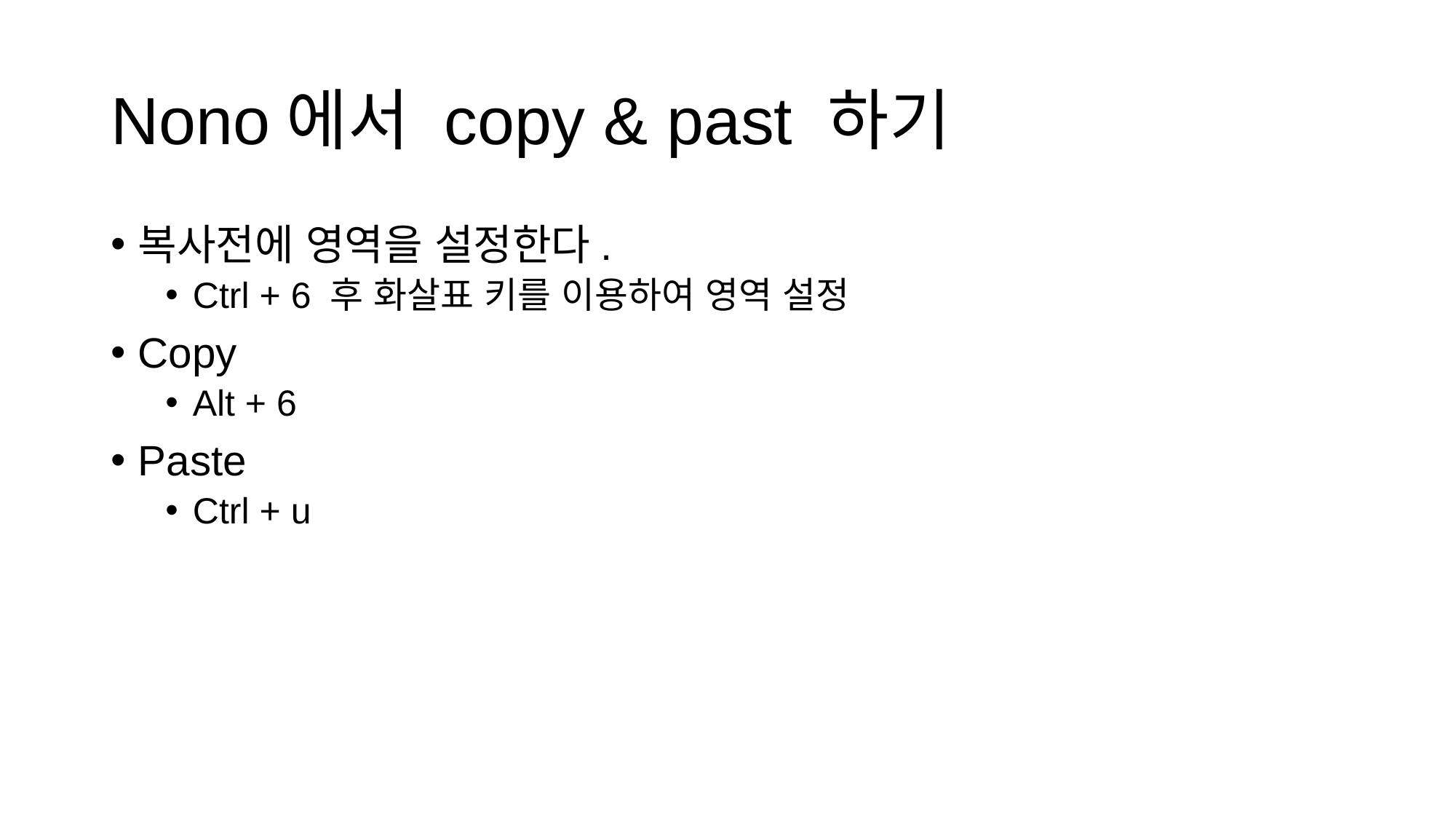

# Nono에서 copy & past 하기
복사전에 영역을 설정한다.
Ctrl + 6 후 화살표 키를 이용하여 영역 설정
Copy
Alt + 6
Paste
Ctrl + u